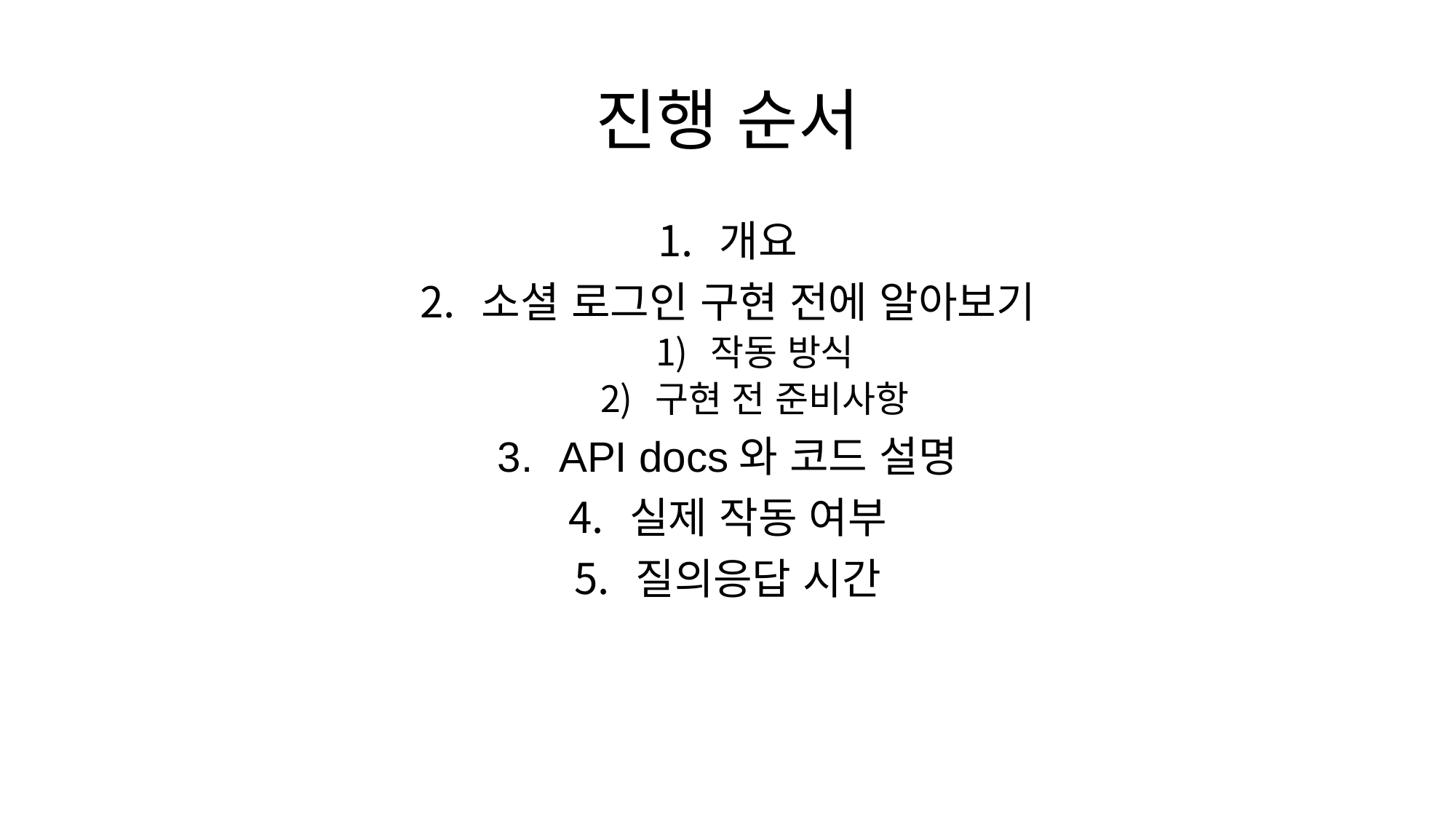

# 진행 순서
개요
소셜 로그인 구현 전에 알아보기
작동 방식
구현 전 준비사항
API docs와 코드 설명
실제 작동 여부
질의응답 시간